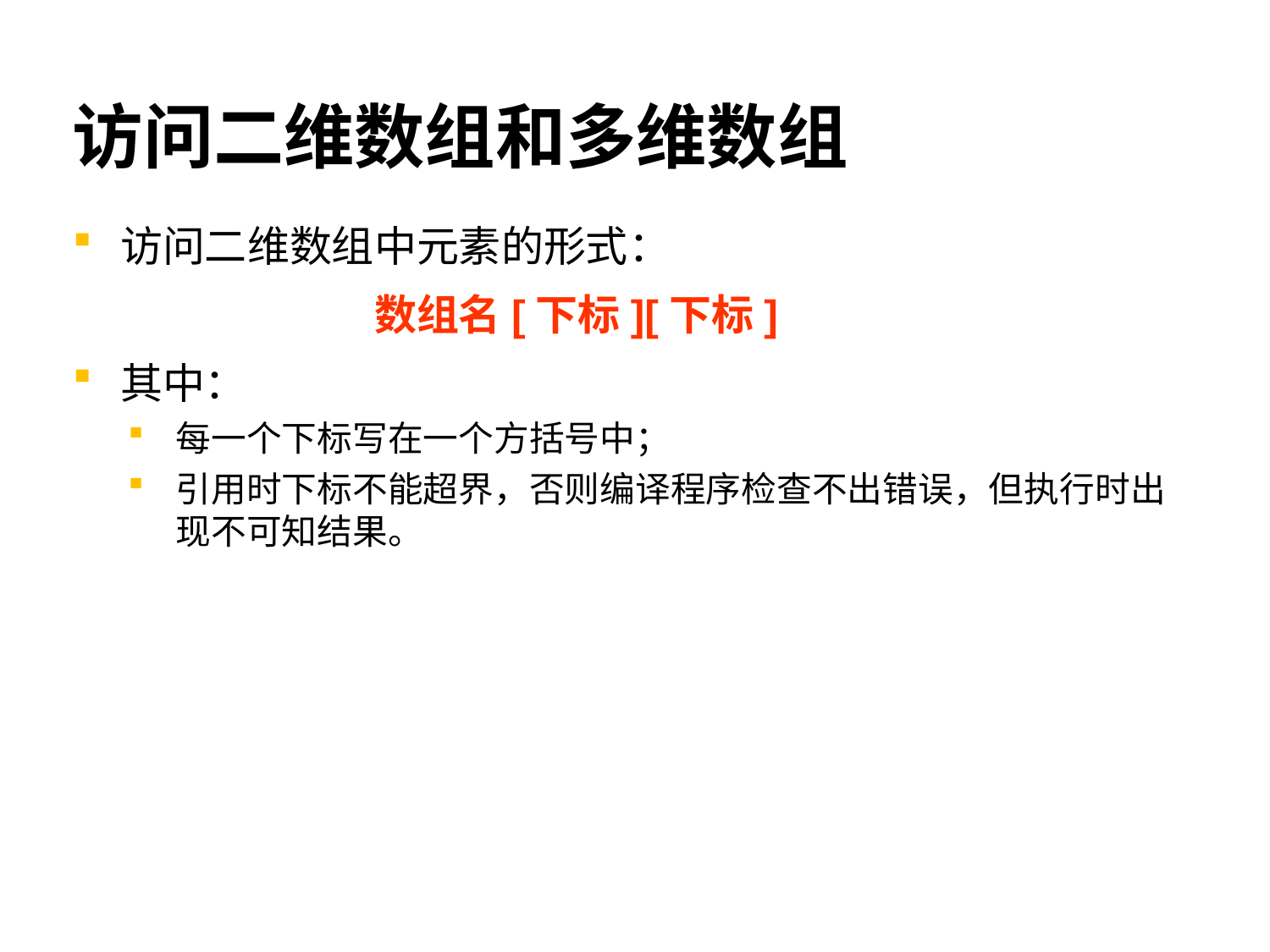

# 访问二维数组和多维数组
访问二维数组中元素的形式：
			数组名[下标][下标]
其中：
每一个下标写在一个方括号中；
引用时下标不能超界，否则编译程序检查不出错误，但执行时出现不可知结果。